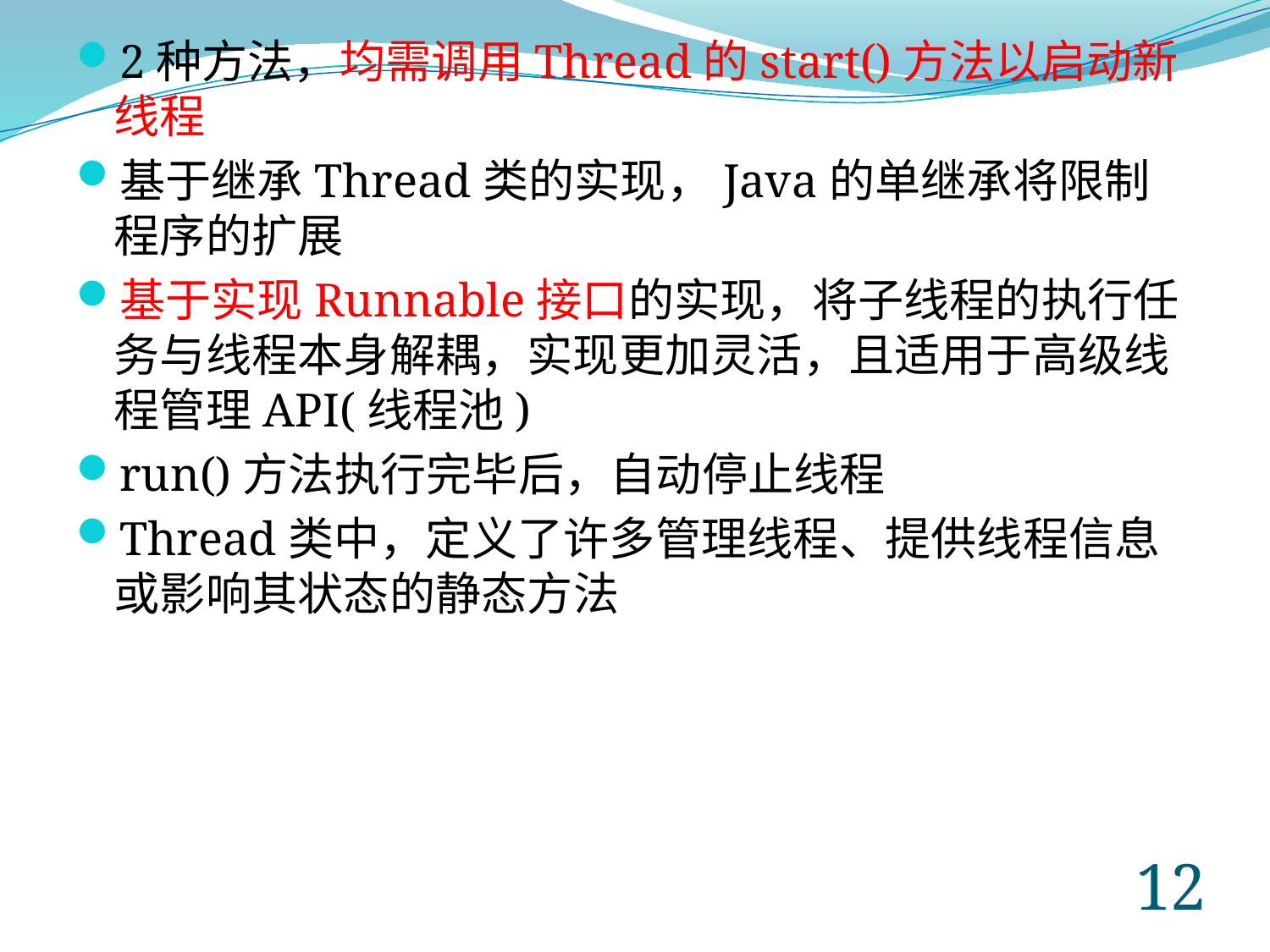

2种方法，均需调用Thread的start()方法以启动新线程
基于继承Thread类的实现，Java的单继承将限制程序的扩展
基于实现Runnable接口的实现，将子线程的执行任务与线程本身解耦，实现更加灵活，且适用于高级线程管理API(线程池)
run()方法执行完毕后，自动停止线程
Thread类中，定义了许多管理线程、提供线程信息或影响其状态的静态方法
12